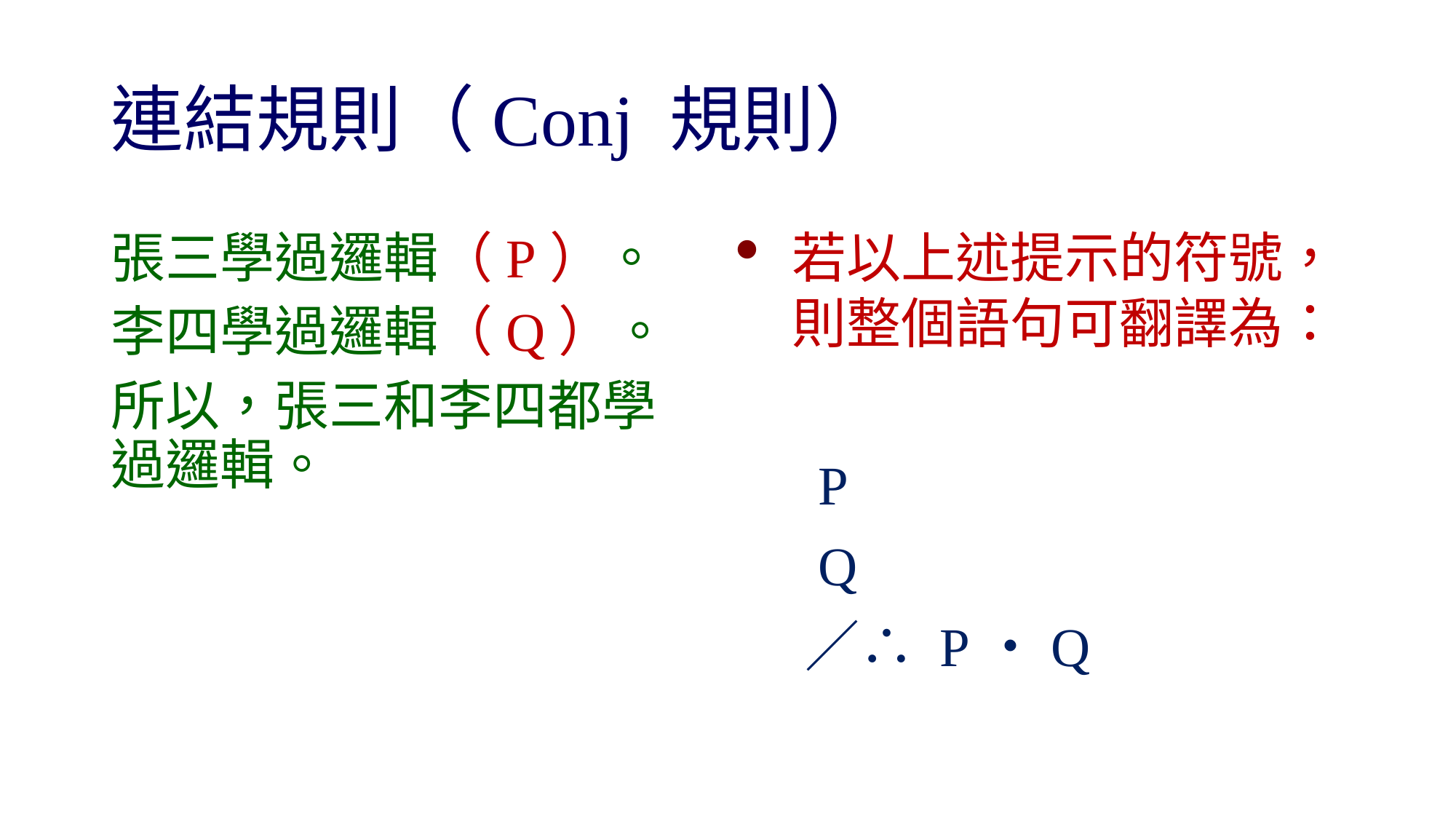

# 連結規則（Conj 規則）
張三學過邏輯（P）。
李四學過邏輯（Q）。
所以，張三和李四都學過邏輯。

若以上述提示的符號，則整個語句可翻譯為：

　 P
　 Q
　 ／∴ P・Q